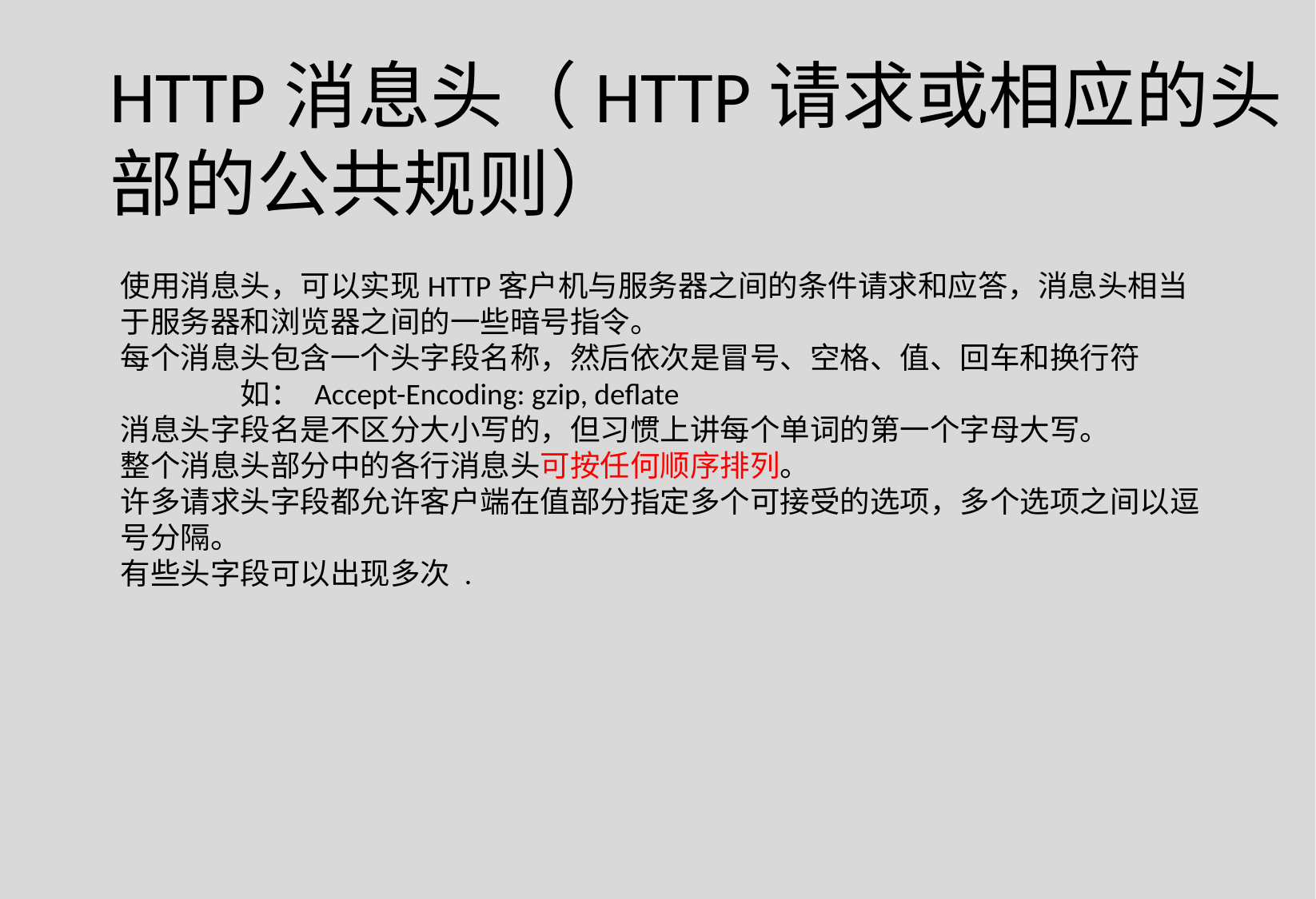

HTTP消息头（HTTP请求或相应的头部的公共规则）
使用消息头，可以实现HTTP客户机与服务器之间的条件请求和应答，消息头相当于服务器和浏览器之间的一些暗号指令。
每个消息头包含一个头字段名称，然后依次是冒号、空格、值、回车和换行符
	如： Accept-Encoding: gzip, deflate
消息头字段名是不区分大小写的，但习惯上讲每个单词的第一个字母大写。
整个消息头部分中的各行消息头可按任何顺序排列。
许多请求头字段都允许客户端在值部分指定多个可接受的选项，多个选项之间以逗号分隔。
有些头字段可以出现多次 .